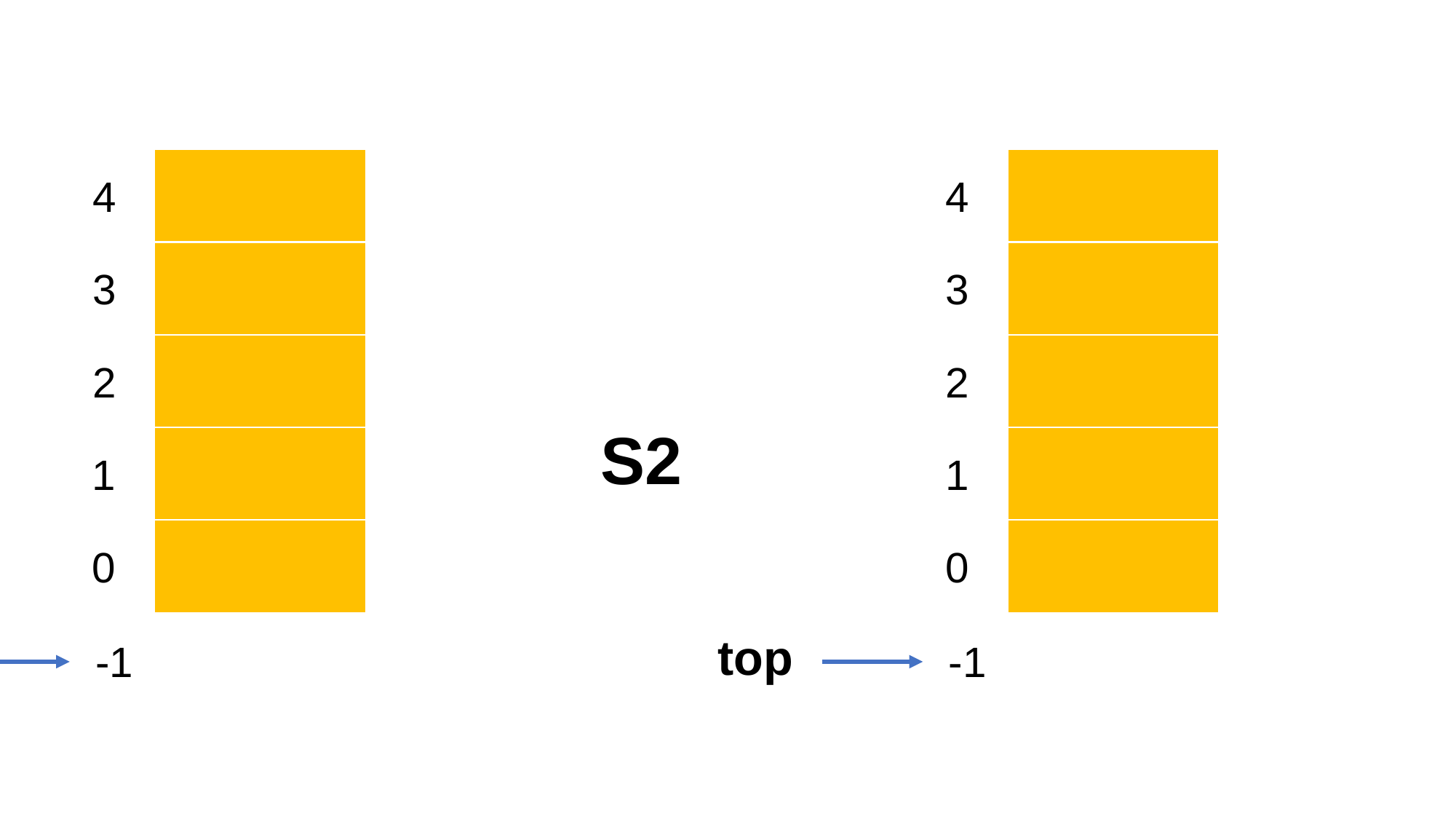

空队列

4
4

3
3

2
2
S1
S2

1
1

0
0
top
top
-1
-1